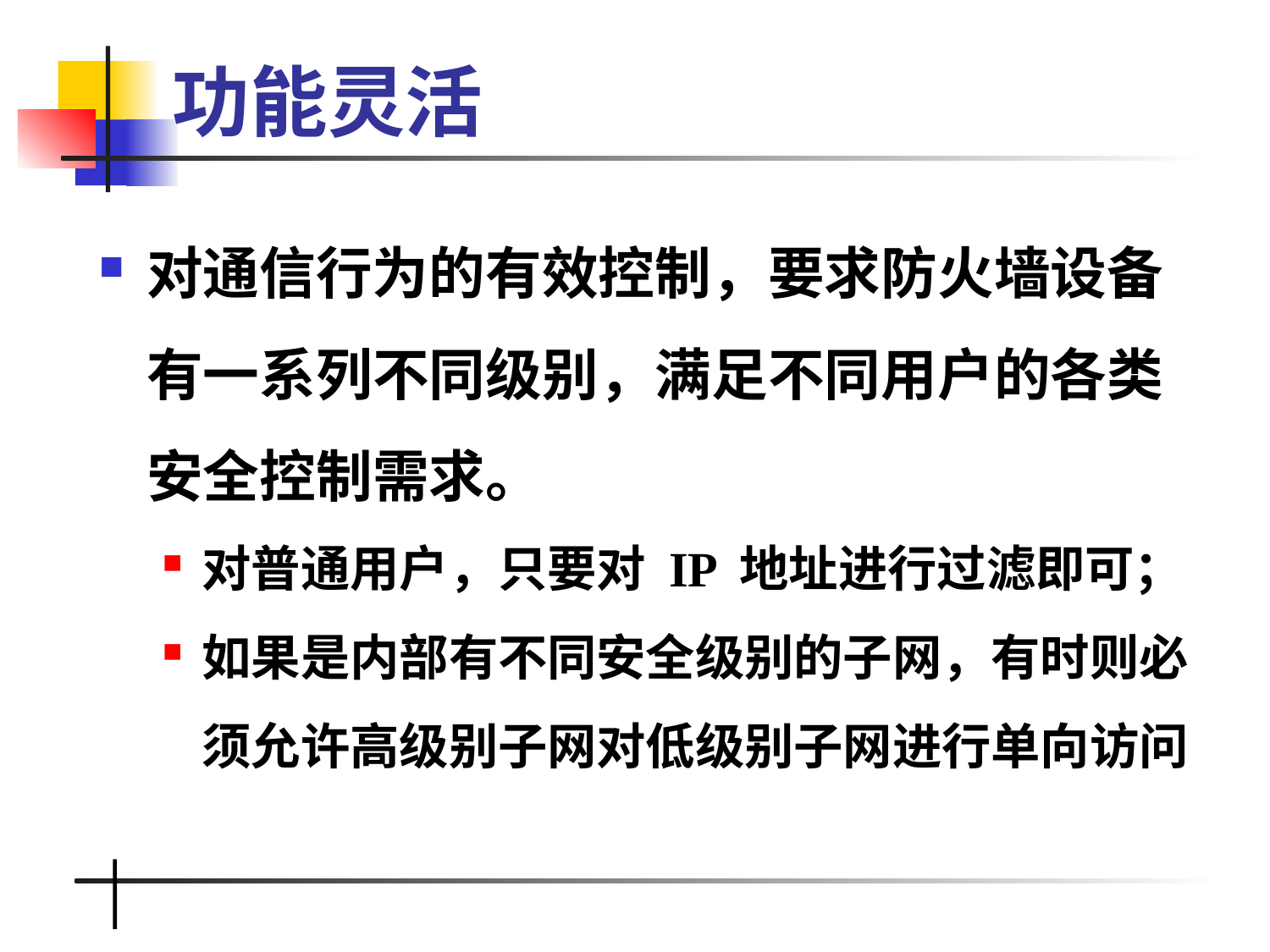

# 功能灵活
对通信行为的有效控制，要求防火墙设备有一系列不同级别，满足不同用户的各类安全控制需求。
对普通用户，只要对 IP 地址进行过滤即可；
如果是内部有不同安全级别的子网，有时则必须允许高级别子网对低级别子网进行单向访问